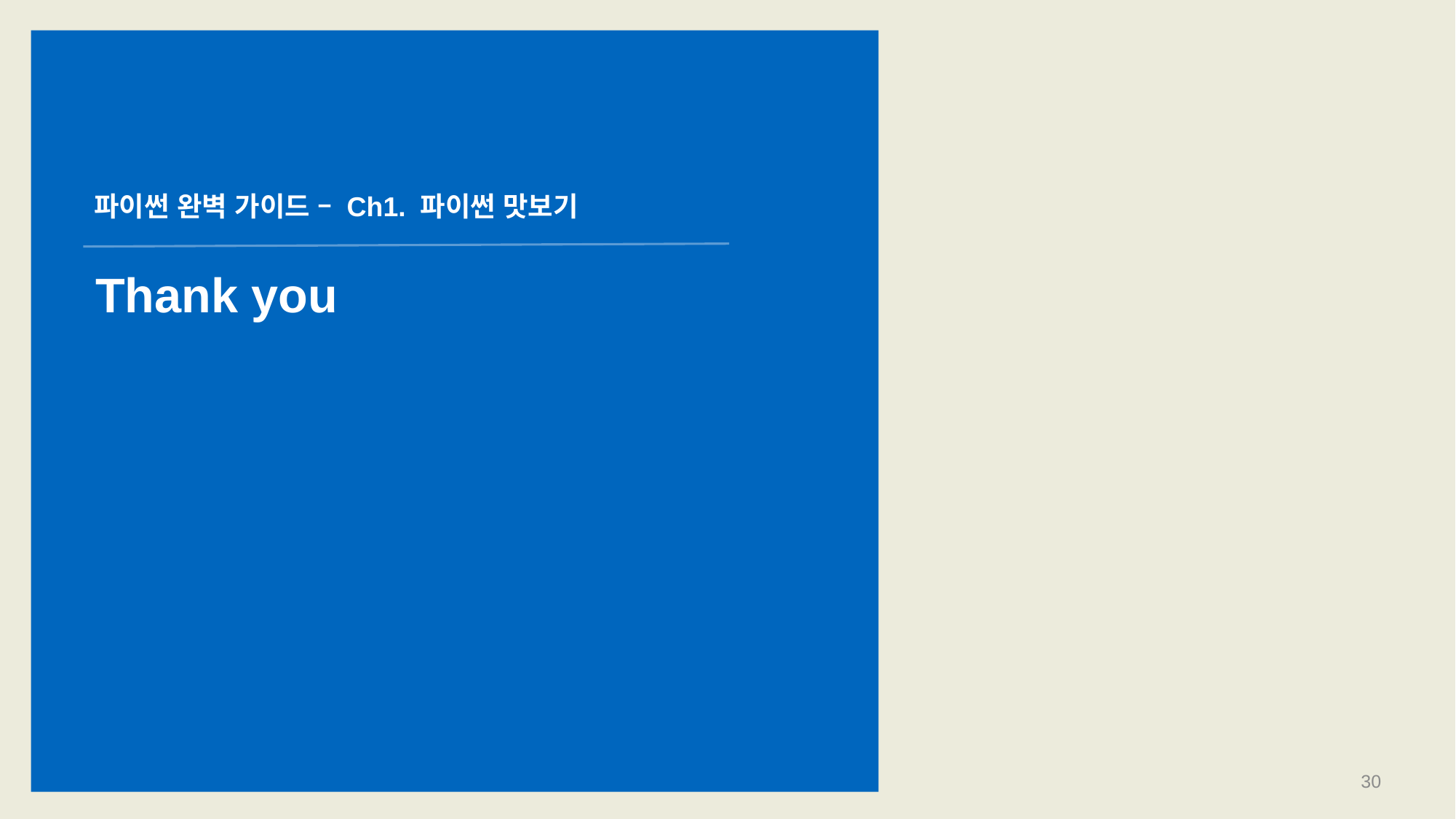

# 파이썬 완벽 가이드 – Ch1. 파이썬 맛보기
Thank you
30